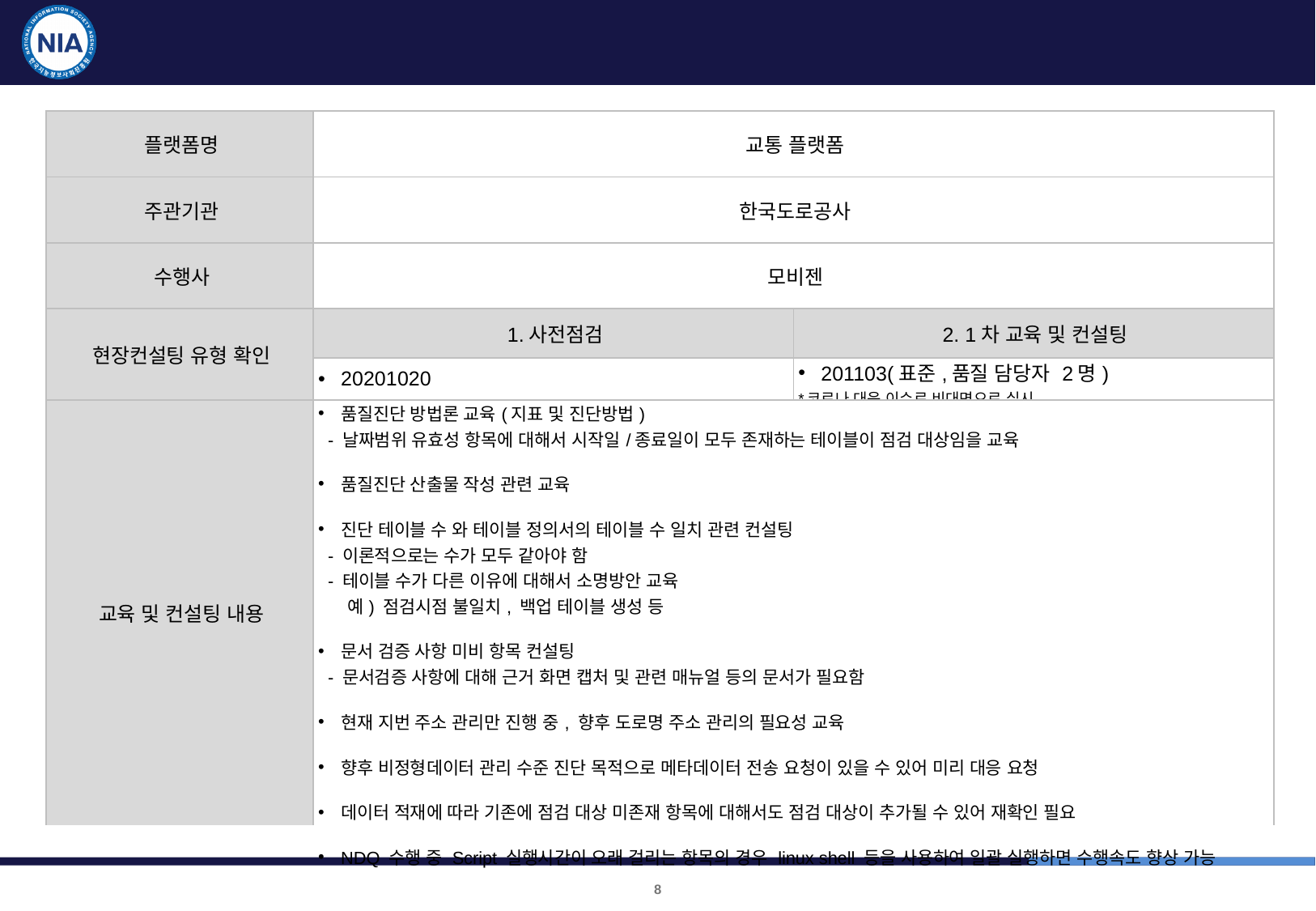

교통플랫폼 교육 및 컨설팅 결과
| 플랫폼명 | 교통 플랫폼 |  |
| --- | --- | --- |
| 주관기관 | 한국도로공사 |  |
| 수행사 | 모비젠 |  |
| 현장컨설팅 유형 확인 | 1.사전점검 | 2. 1차 교육 및 컨설팅 |
|  | 20201020 | 201103(표준,품질 담당자 2명) \*코로나 대응 이슈로 비대면으로 실시 |
| 교육 및 컨설팅 내용 | 품질진단 방법론 교육(지표 및 진단방법) - 날짜범위 유효성 항목에 대해서 시작일/종료일이 모두 존재하는 테이블이 점검 대상임을 교육 품질진단 산출물 작성 관련 교육 진단 테이블 수 와 테이블 정의서의 테이블 수 일치 관련 컨설팅 - 이론적으로는 수가 모두 같아야 함 - 테이블 수가 다른 이유에 대해서 소명방안 교육 예) 점검시점 불일치, 백업 테이블 생성 등 문서 검증 사항 미비 항목 컨설팅 - 문서검증 사항에 대해 근거 화면 캡처 및 관련 매뉴얼 등의 문서가 필요함 현재 지번 주소 관리만 진행 중, 향후 도로명 주소 관리의 필요성 교육 향후 비정형데이터 관리 수준 진단 목적으로 메타데이터 전송 요청이 있을 수 있어 미리 대응 요청 데이터 적재에 따라 기존에 점검 대상 미존재 항목에 대해서도 점검 대상이 추가될 수 있어 재확인 필요 NDQ 수행 중 Script 실행시간이 오래 걸리는 항목의 경우 linux shell 등을 사용하여 일괄 실행하면 수행속도 향상 가능 |  |